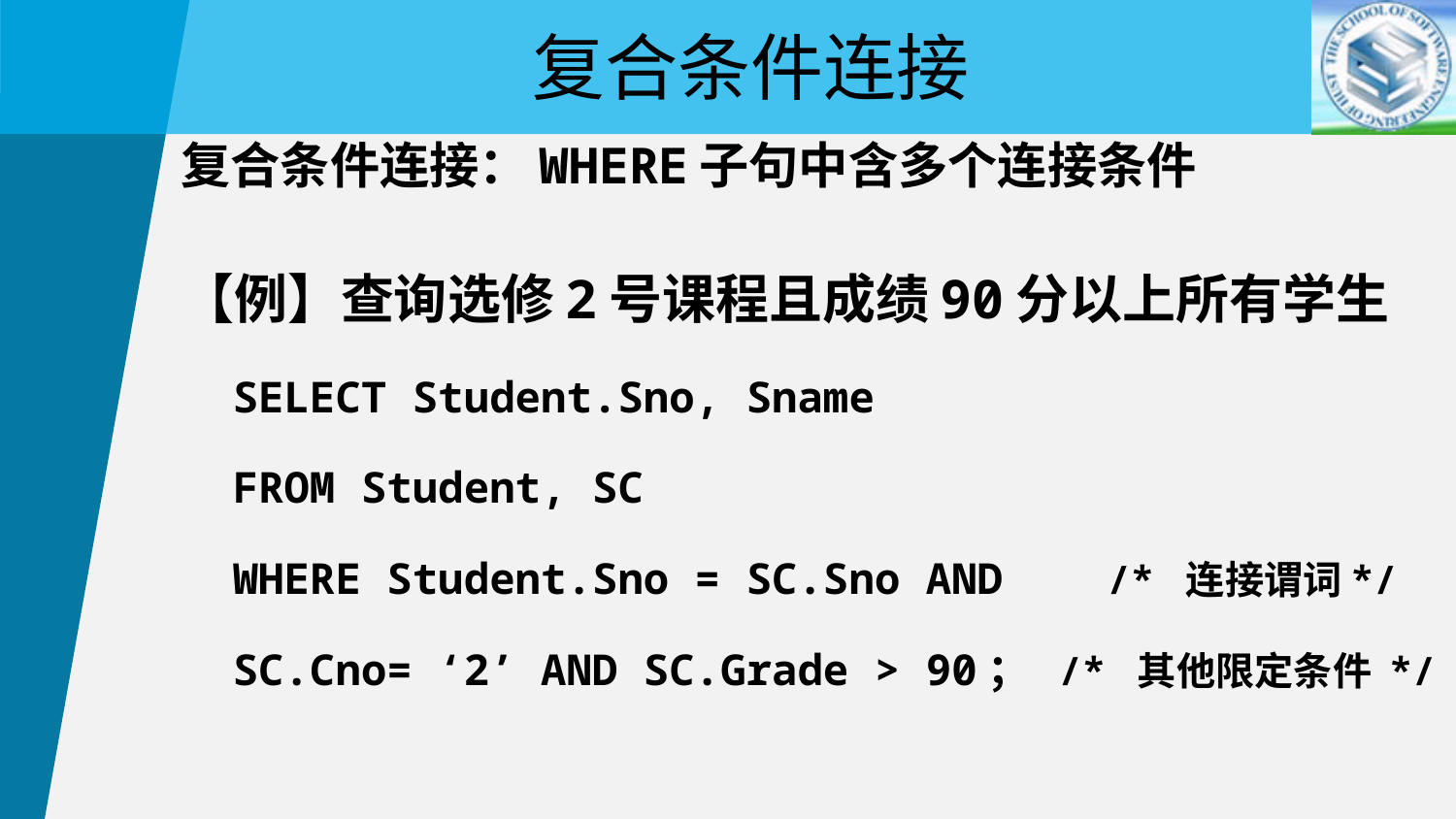

复合条件连接
复合条件连接：WHERE子句中含多个连接条件

【例】查询选修2号课程且成绩90分以上所有学生
	SELECT Student.Sno, Sname
	FROM Student, SC
	WHERE Student.Sno = SC.Sno AND    /* 连接谓词*/
	SC.Cno= ‘2’ AND SC.Grade > 90；  /* 其他限定条件 */